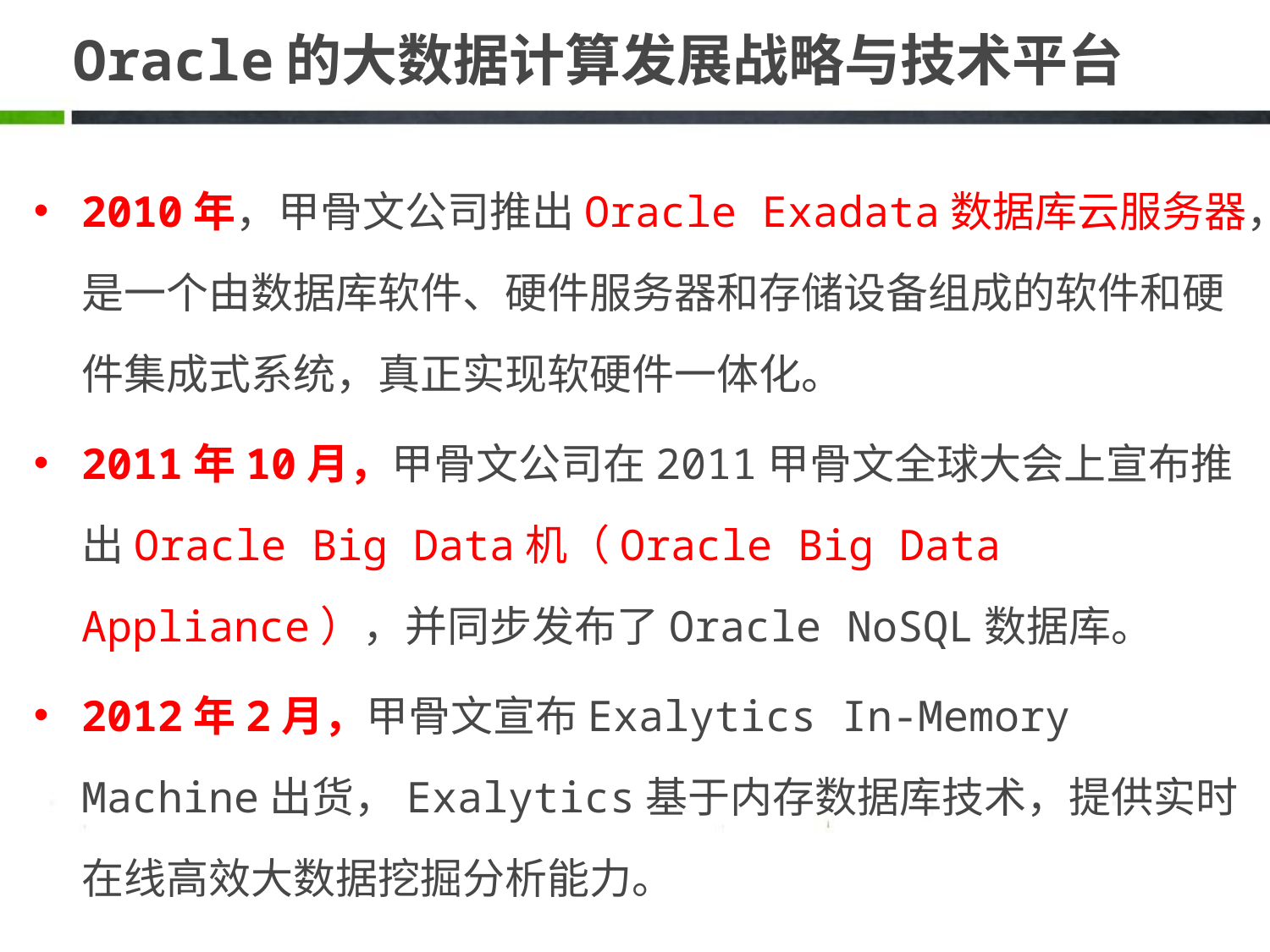

# Oracle的大数据计算发展战略与技术平台
2010年，甲骨文公司推出Oracle Exadata数据库云服务器，是一个由数据库软件、硬件服务器和存储设备组成的软件和硬件集成式系统，真正实现软硬件一体化。
2011年10月，甲骨文公司在2011甲骨文全球大会上宣布推出Oracle Big Data机（Oracle Big Data Appliance），并同步发布了Oracle NoSQL数据库。
2012年2月，甲骨文宣布Exalytics In-Memory Machine出货，Exalytics基于内存数据库技术，提供实时在线高效大数据挖掘分析能力。